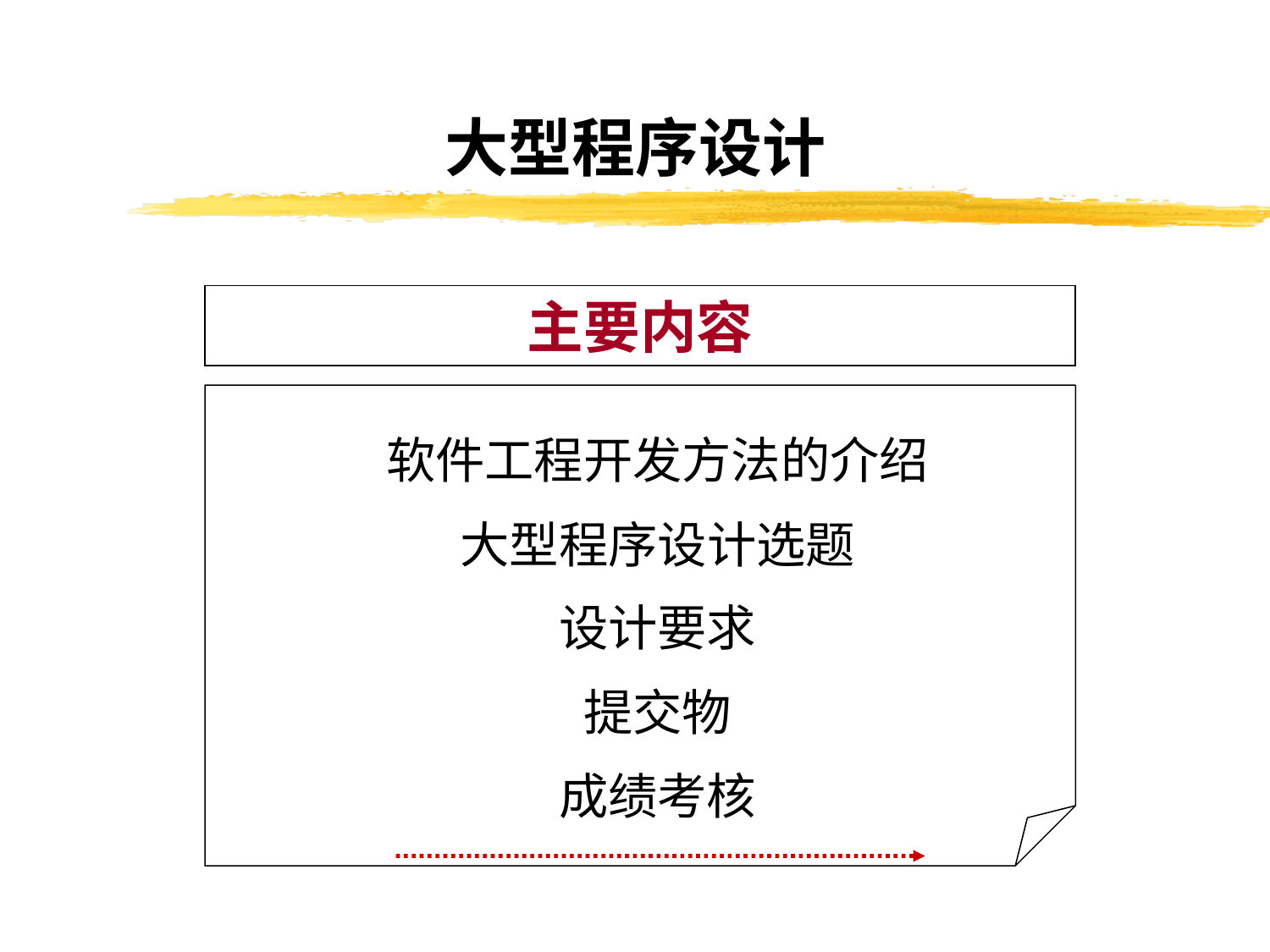

# 大型程序设计
主要内容

软件工程开发方法的介绍
大型程序设计选题
设计要求
提交物
成绩考核